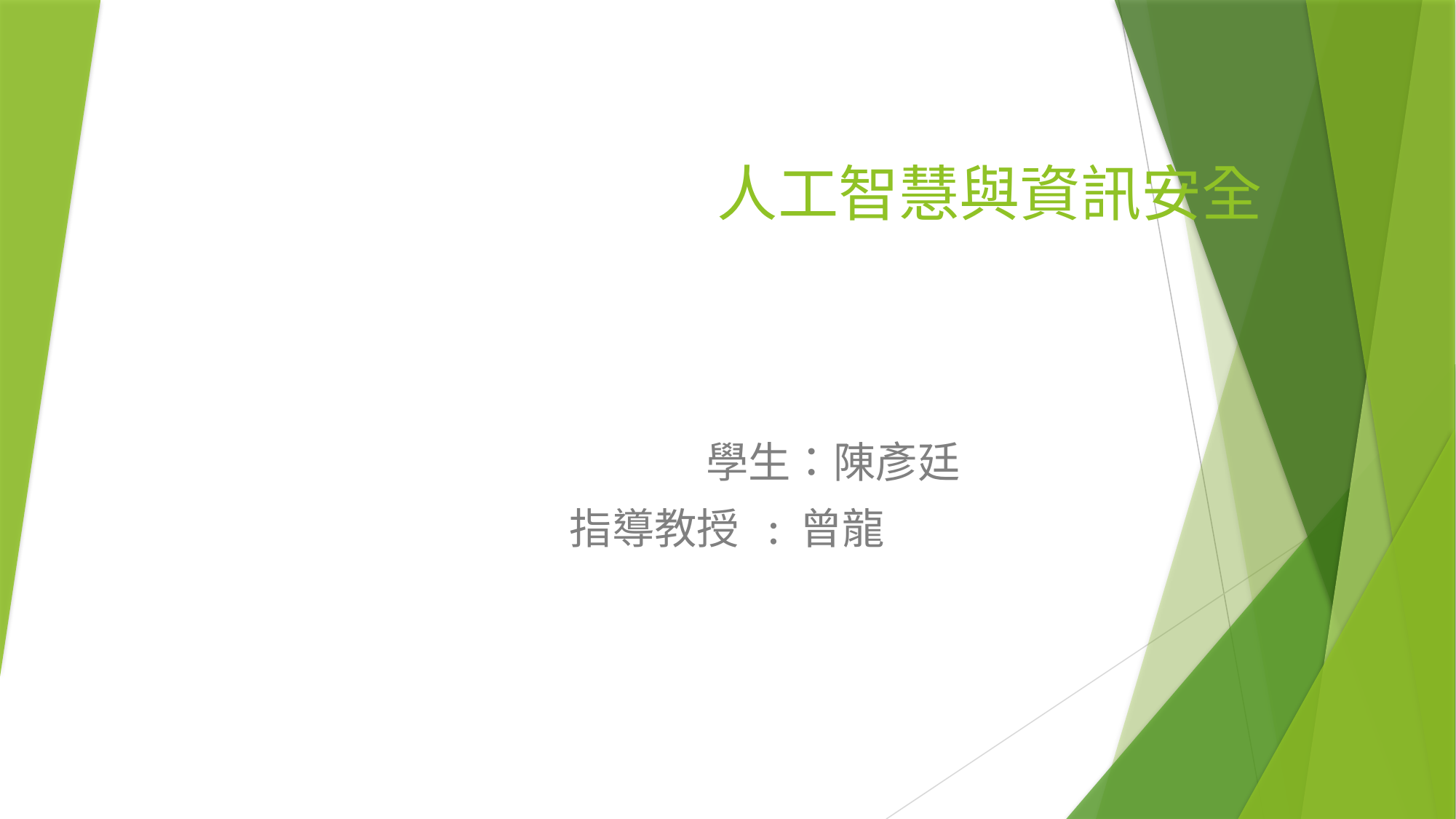

# 人工智慧與資訊安全
  學生：陳彥廷
              指導教授  : 曾龍